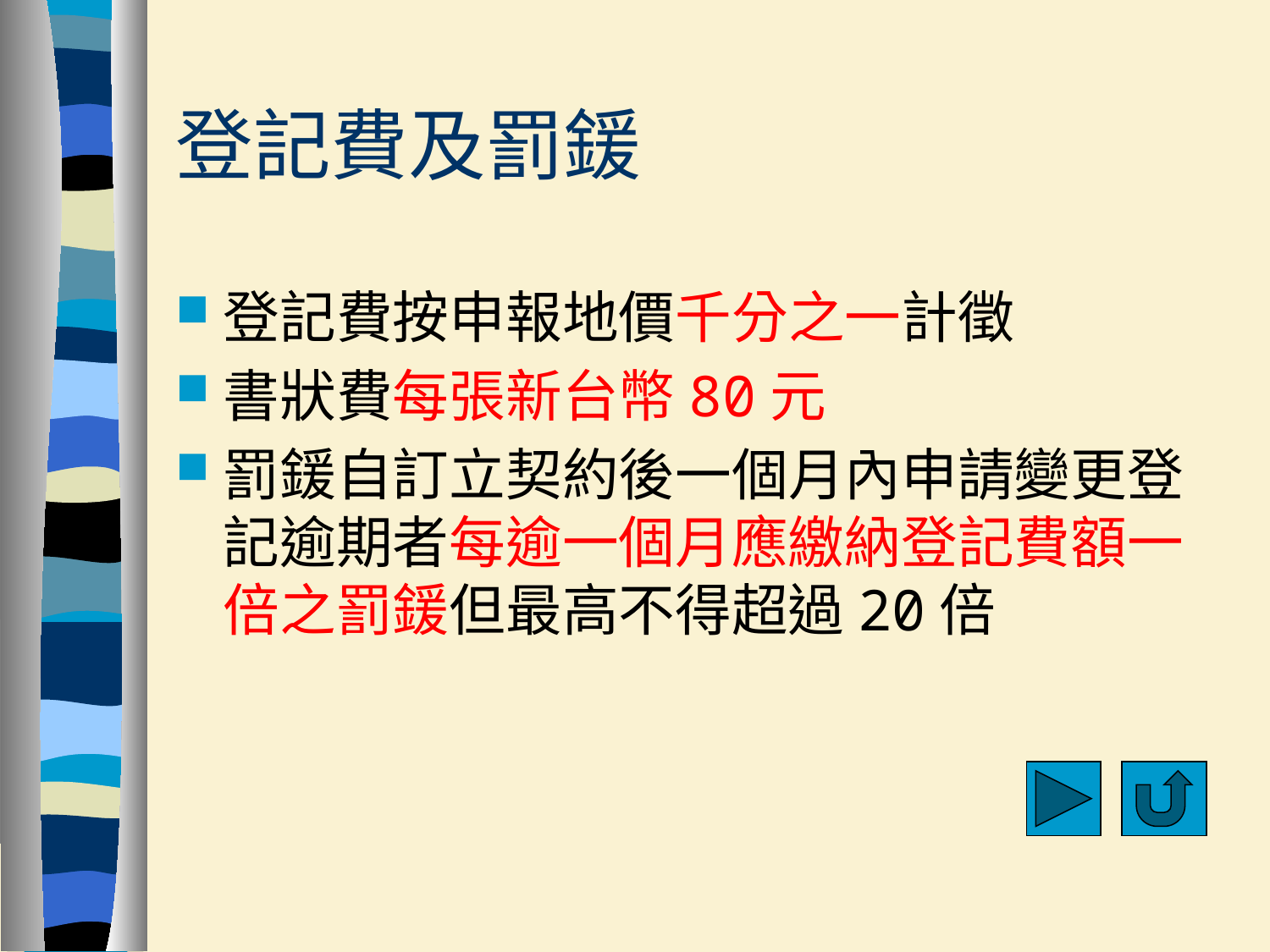

# 登記費及罰鍰
登記費按申報地價千分之一計徵
書狀費每張新台幣80元
罰鍰自訂立契約後一個月內申請變更登記逾期者每逾一個月應繳納登記費額一倍之罰鍰但最高不得超過20倍